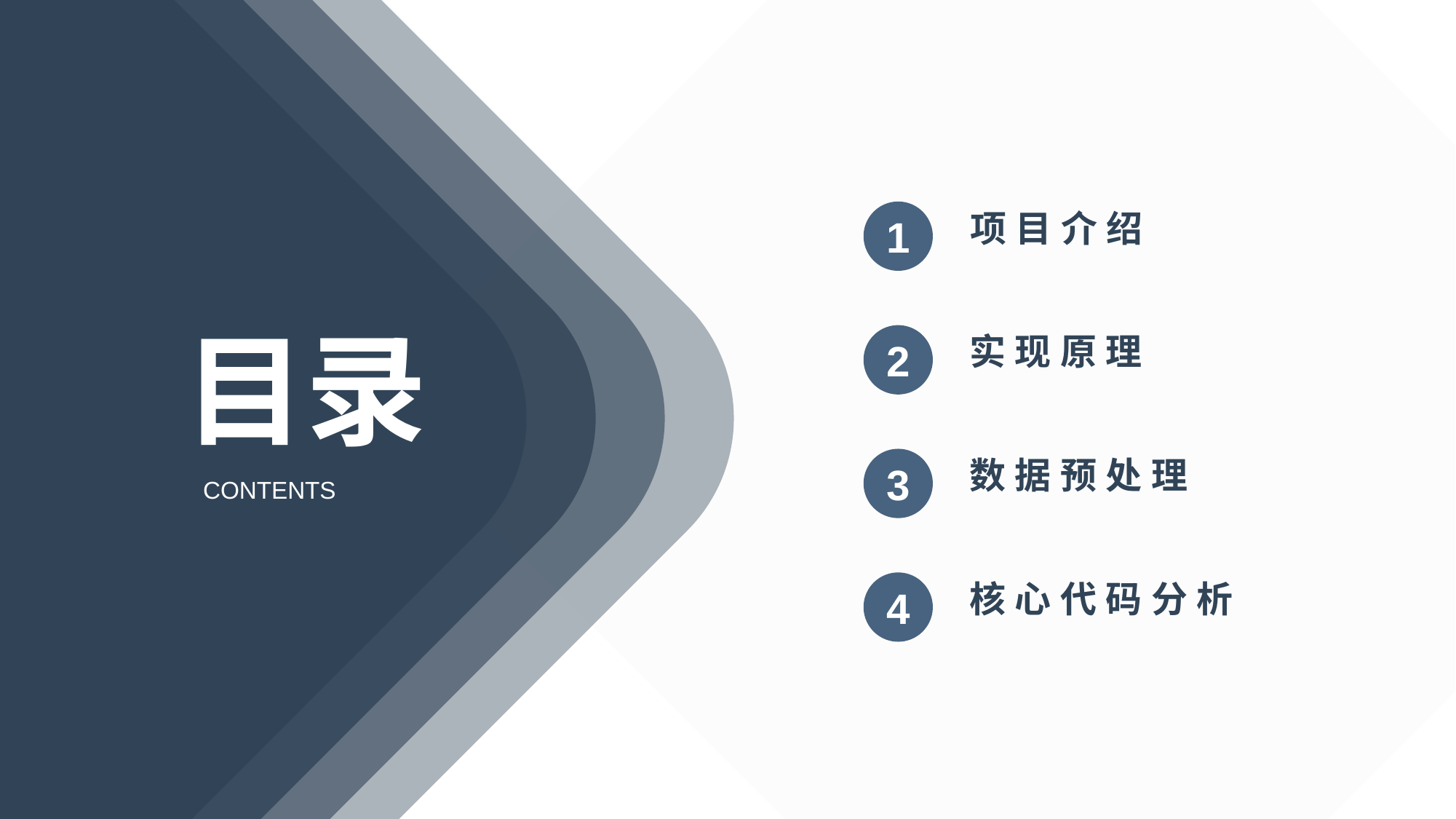

项目介绍
1
目录
CONTENTS
实现原理
2
数据预处理
3
核心代码分析
4